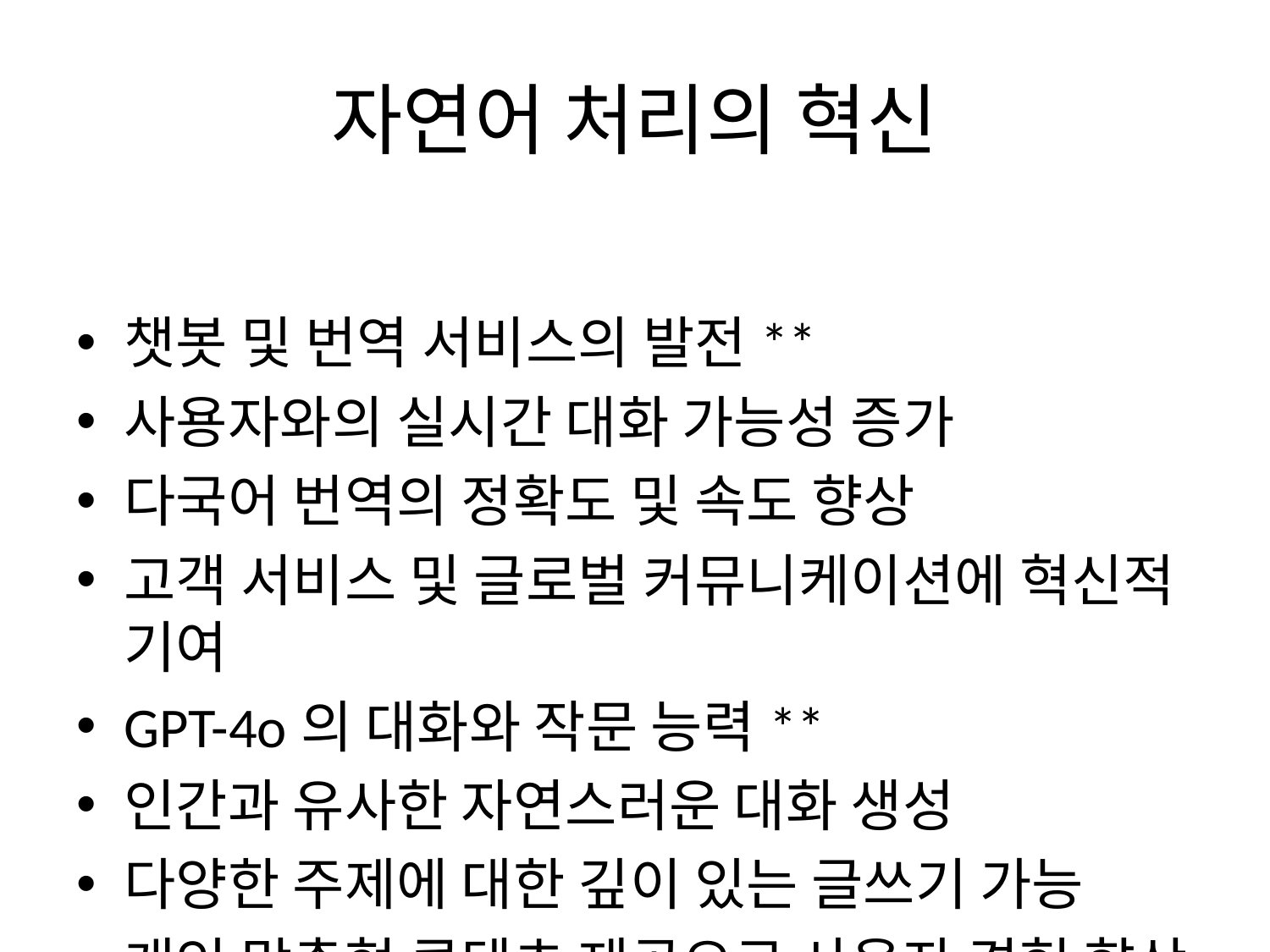

# 자연어 처리의 혁신

챗봇 및 번역 서비스의 발전**
사용자와의 실시간 대화 가능성 증가
다국어 번역의 정확도 및 속도 향상
고객 서비스 및 글로벌 커뮤니케이션에 혁신적 기여
GPT-4o의 대화와 작문 능력**
인간과 유사한 자연스러운 대화 생성
다양한 주제에 대한 깊이 있는 글쓰기 가능
개인 맞춤형 콘텐츠 제공으로 사용자 경험 향상
문맥 이해와 창의적 텍스트 생성**
복잡한 질문에 대한 적절한 답변 제공
특정 주제에 대한 창의적이고 독창적인 텍스트 생성
문맥에 따른 의미 파악으로 더욱 정교한 소통 가능